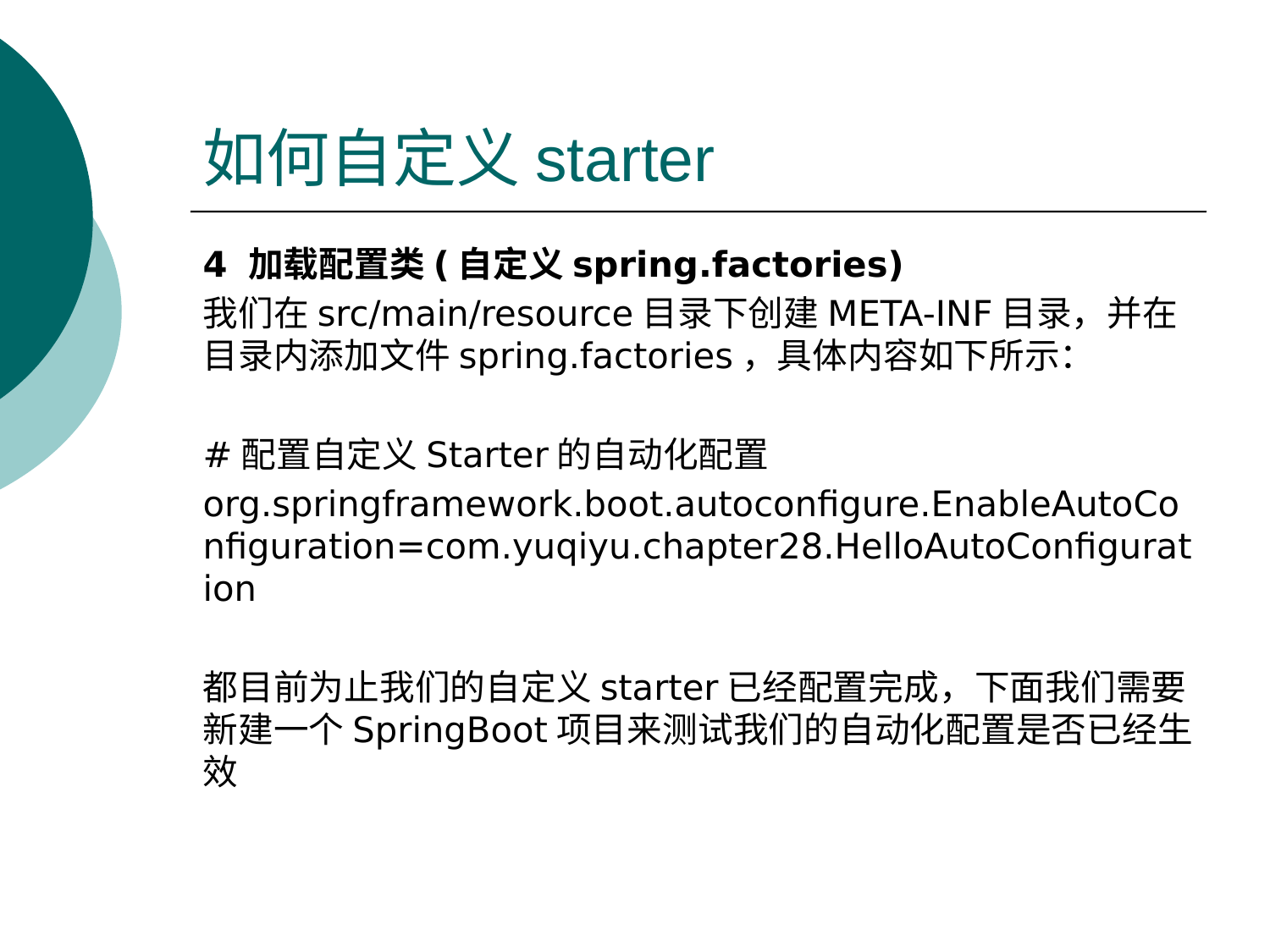

# 如何自定义starter
4 加载配置类(自定义spring.factories)
我们在src/main/resource目录下创建META-INF目录，并在目录内添加文件spring.factories，具体内容如下所示：

#配置自定义Starter的自动化配置
org.springframework.boot.autoconfigure.EnableAutoConfiguration=com.yuqiyu.chapter28.HelloAutoConfiguration

都目前为止我们的自定义starter已经配置完成，下面我们需要新建一个SpringBoot项目来测试我们的自动化配置是否已经生效